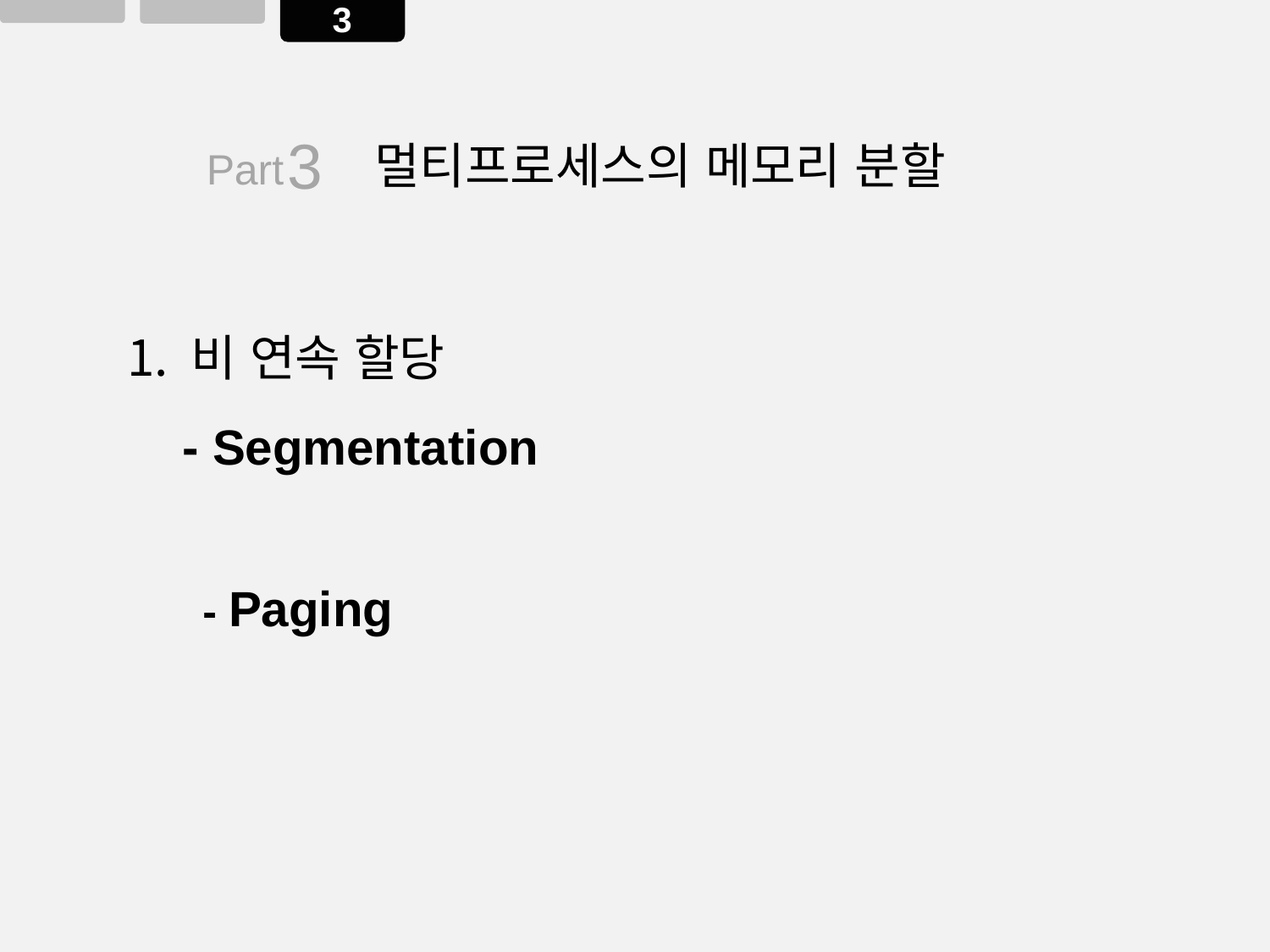

3

3
멀티프로세스의 메모리 분할
Part
비 연속 할당
    - Segmentation

 - Paging